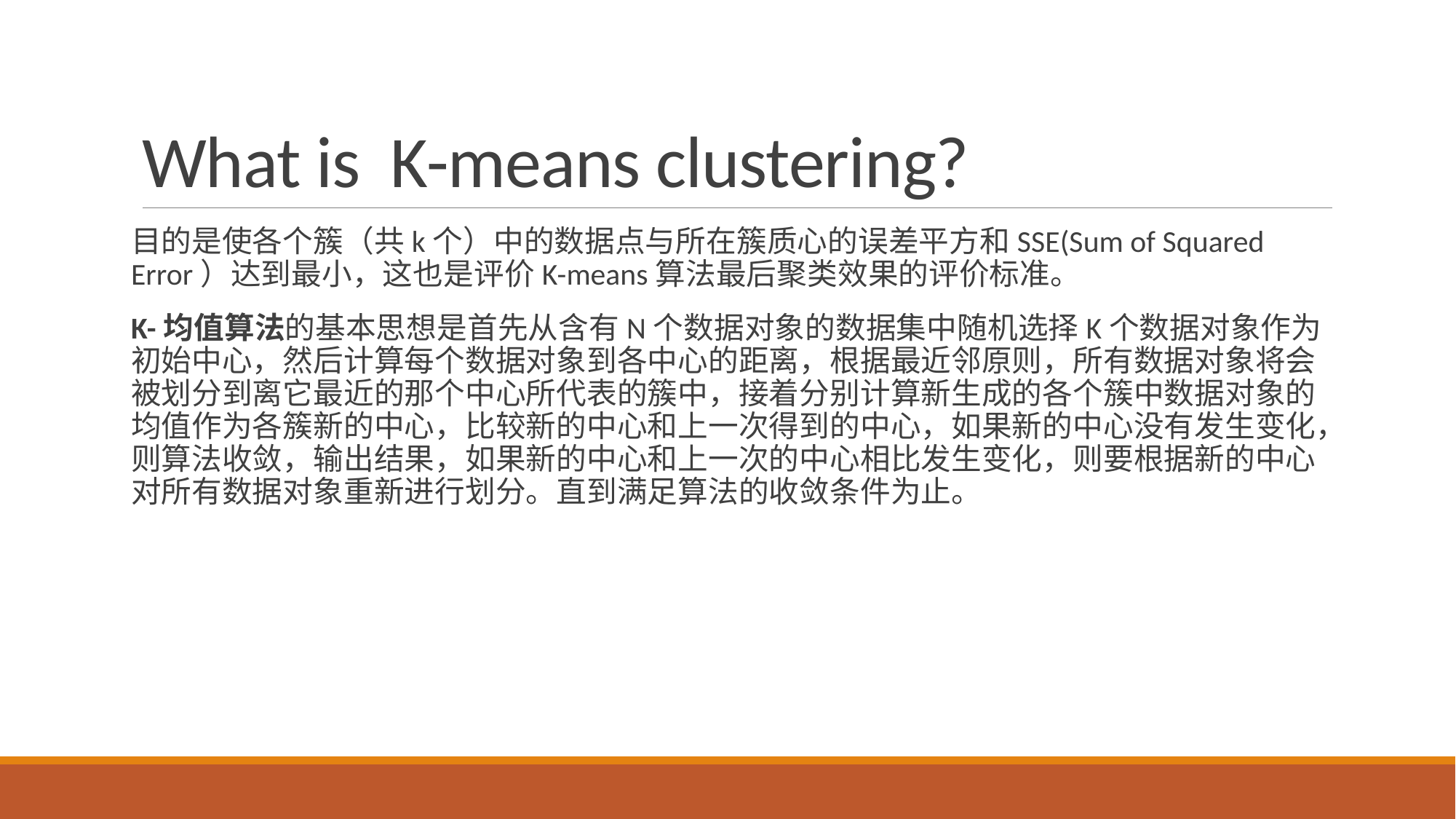

# What is  K-means clustering?
目的是使各个簇（共k个）中的数据点与所在簇质心的误差平方和SSE(Sum of Squared Error）达到最小，这也是评价K-means算法最后聚类效果的评价标准。
K-均值算法的基本思想是首先从含有N个数据对象的数据集中随机选择K个数据对象作为初始中心，然后计算每个数据对象到各中心的距离，根据最近邻原则，所有数据对象将会被划分到离它最近的那个中心所代表的簇中，接着分别计算新生成的各个簇中数据对象的均值作为各簇新的中心，比较新的中心和上一次得到的中心，如果新的中心没有发生变化，则算法收敛，输出结果，如果新的中心和上一次的中心相比发生变化，则要根据新的中心对所有数据对象重新进行划分。直到满足算法的收敛条件为止。